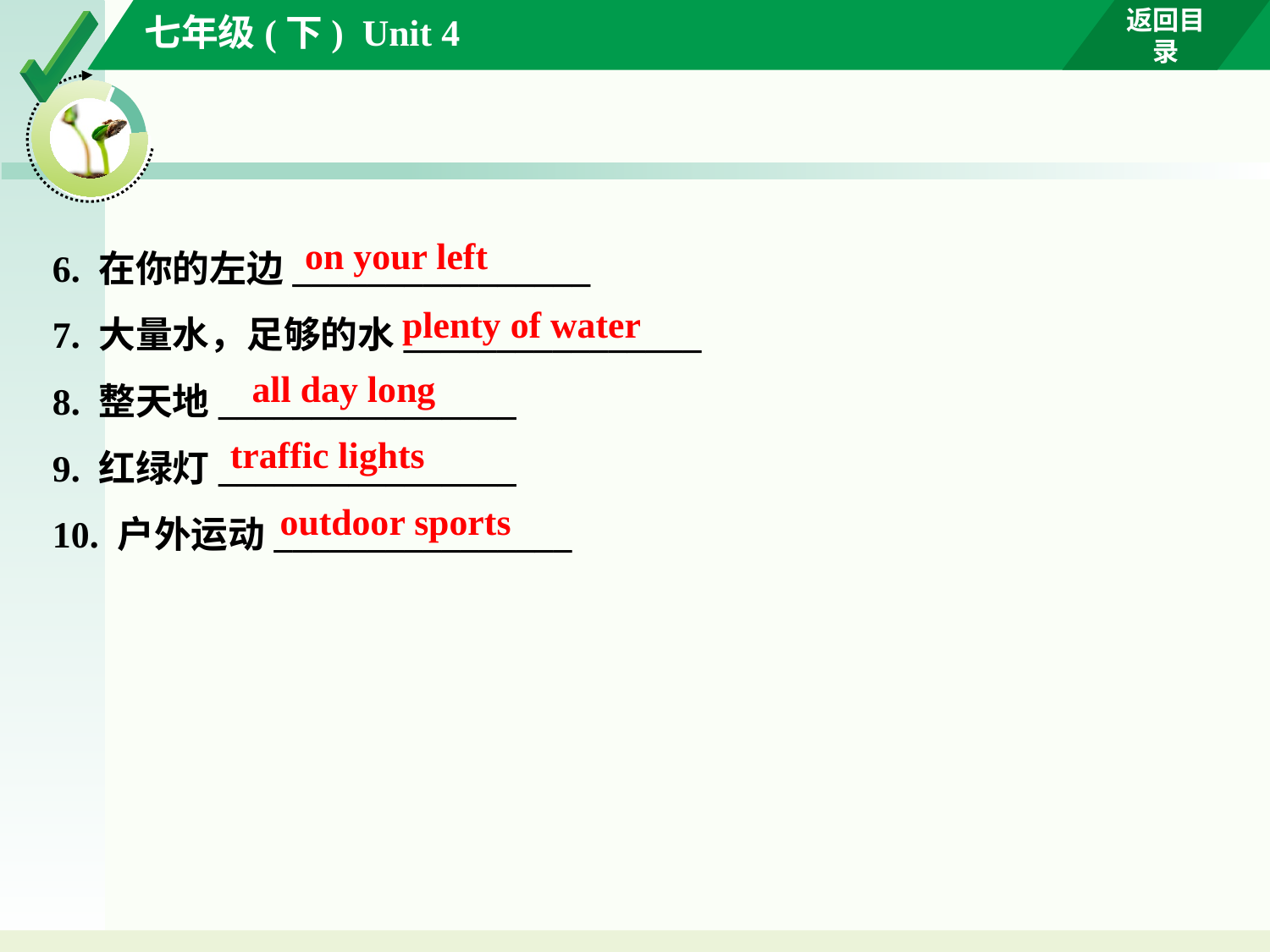

6. 在你的左边________________
7. 大量水，足够的水________________
8. 整天地________________
9. 红绿灯________________
10. 户外运动________________
on your left
 plenty of water
all day long
traffic lights
 outdoor sports